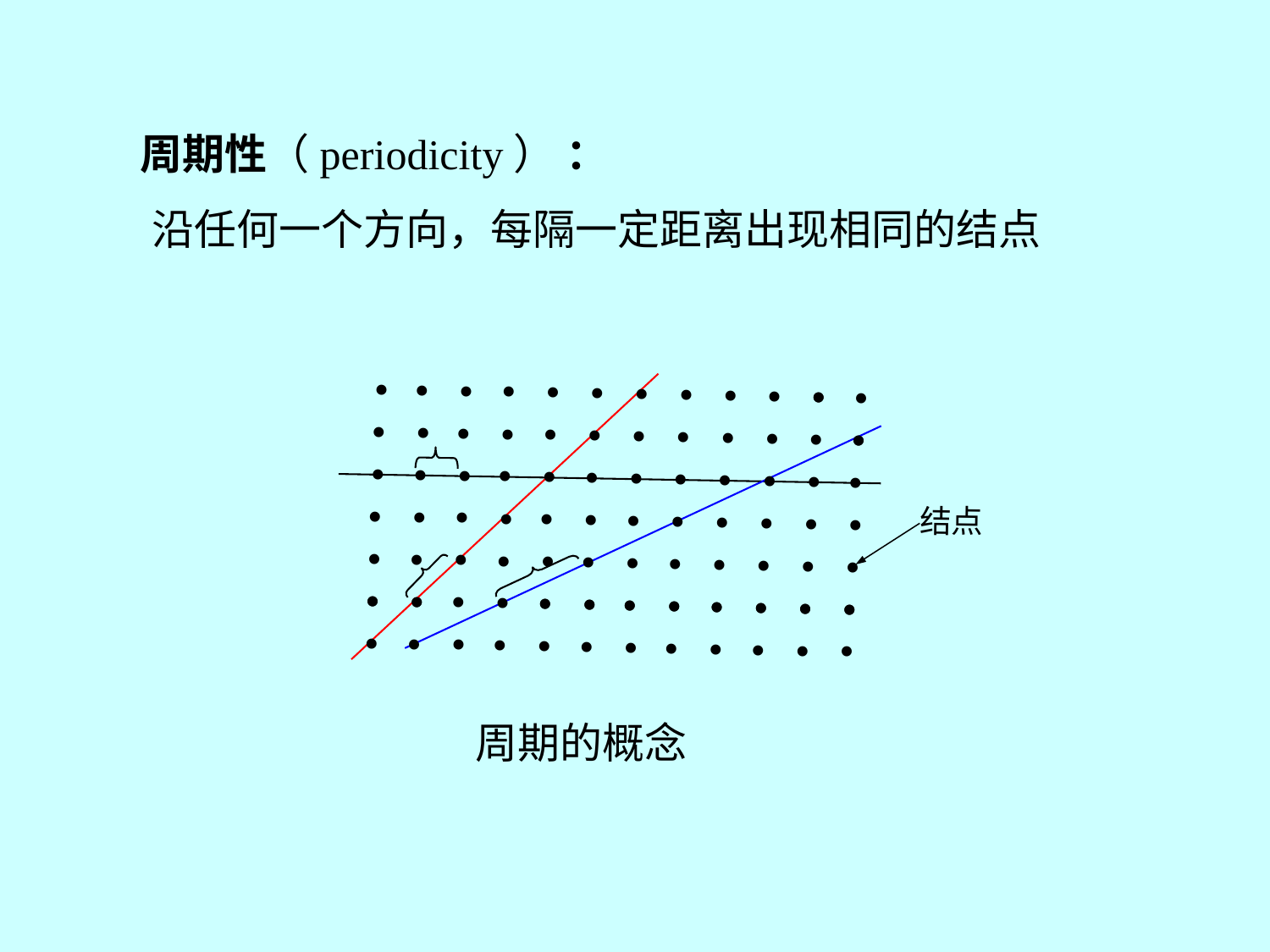

周期性（periodicity） ：
沿任何一个方向，每隔一定距离出现相同的结点
•
•
•
•
•
•
•
•
•
•
•
•
•
•
•
•
•
•
•
•
•
•
•
•
•
•
•
•
•
•
•
•
•
•
•
•
•
•
•
•
•
•
•
•
•
•
•
•
•
•
•
•
•
•
•
•
•
•
•
•
•
•
•
•
•
•
•
•
•
•
•
•
•
•
•
•
•
•
•
•
•
•
•
•
•
•
•
•
•
•
•
•
•
•
•
•
结点

周期的概念